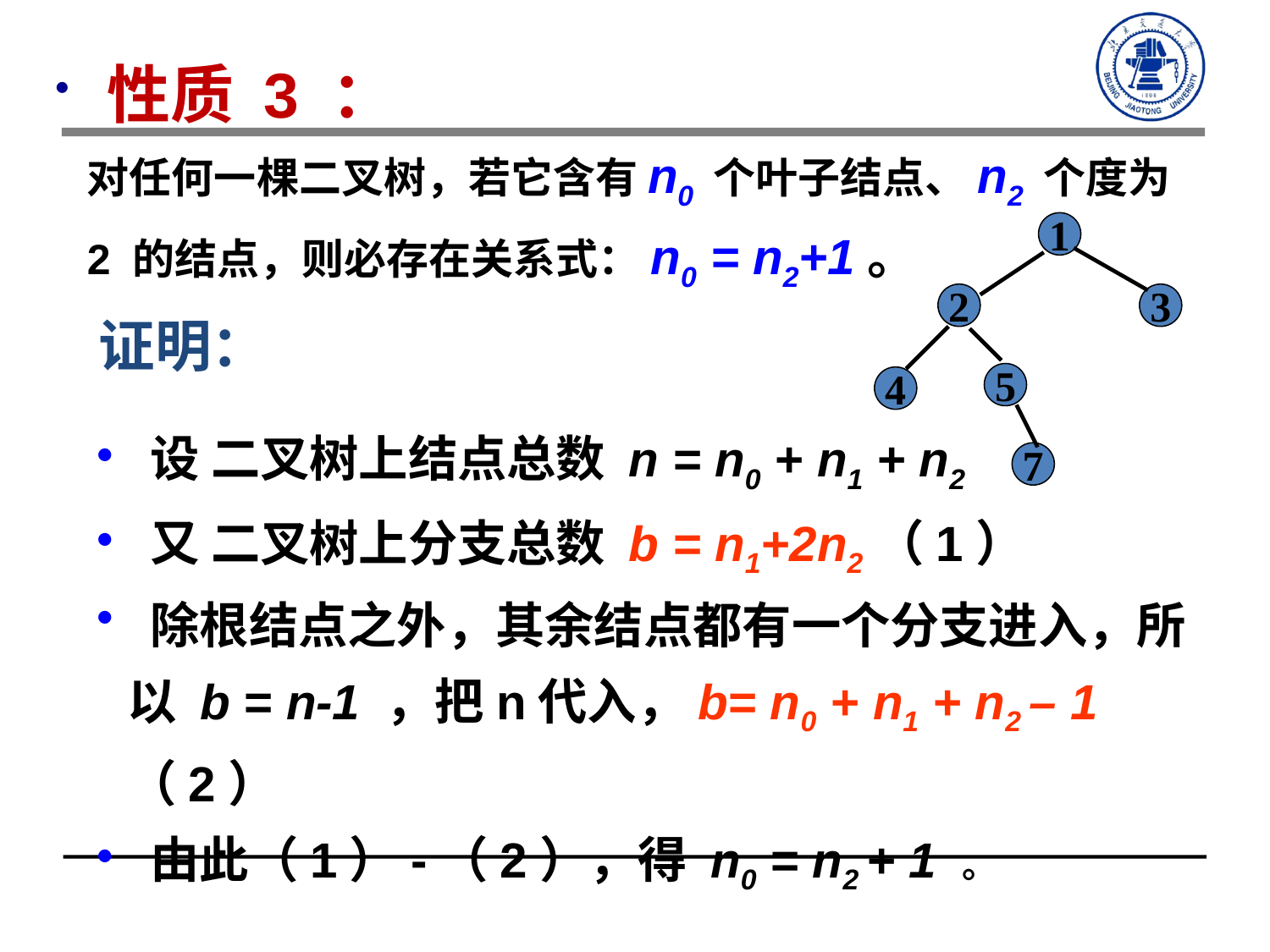

性质 3 ：
对任何一棵二叉树，若它含有n0 个叶子结点、n2 个度为 2 的结点，则必存在关系式：n0 = n2+1。
1

2
3

5
4

7
证明：
 设 二叉树上结点总数 n = n0 + n1 + n2
 又 二叉树上分支总数 b = n1+2n2（1）
 除根结点之外，其余结点都有一个分支进入，所以 b = n-1 ，把n代入，b= n0 + n1 + n2 – 1（2）
 由此（1）-（2），得 n0 = n2 + 1 。